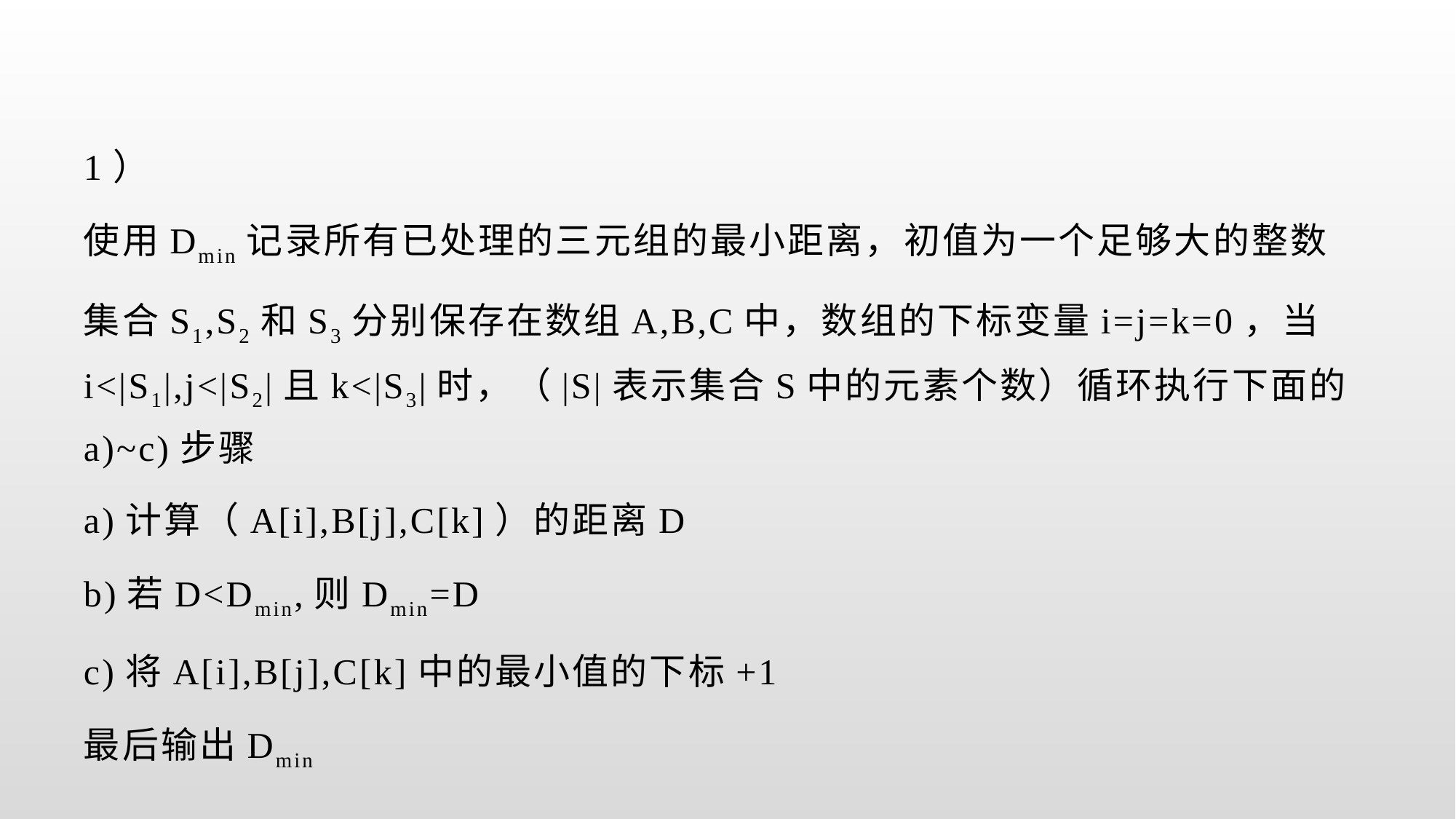

1）
使用Dmin记录所有已处理的三元组的最小距离，初值为一个足够大的整数
集合S1,S2和S3分别保存在数组A,B,C中，数组的下标变量i=j=k=0，当i<|S1|,j<|S2|且k<|S3|时，（|S|表示集合S中的元素个数）循环执行下面的a)~c)步骤
a)计算（A[i],B[j],C[k]）的距离D
b)若D<Dmin,则Dmin=D
c)将A[i],B[j],C[k]中的最小值的下标+1
最后输出Dmin